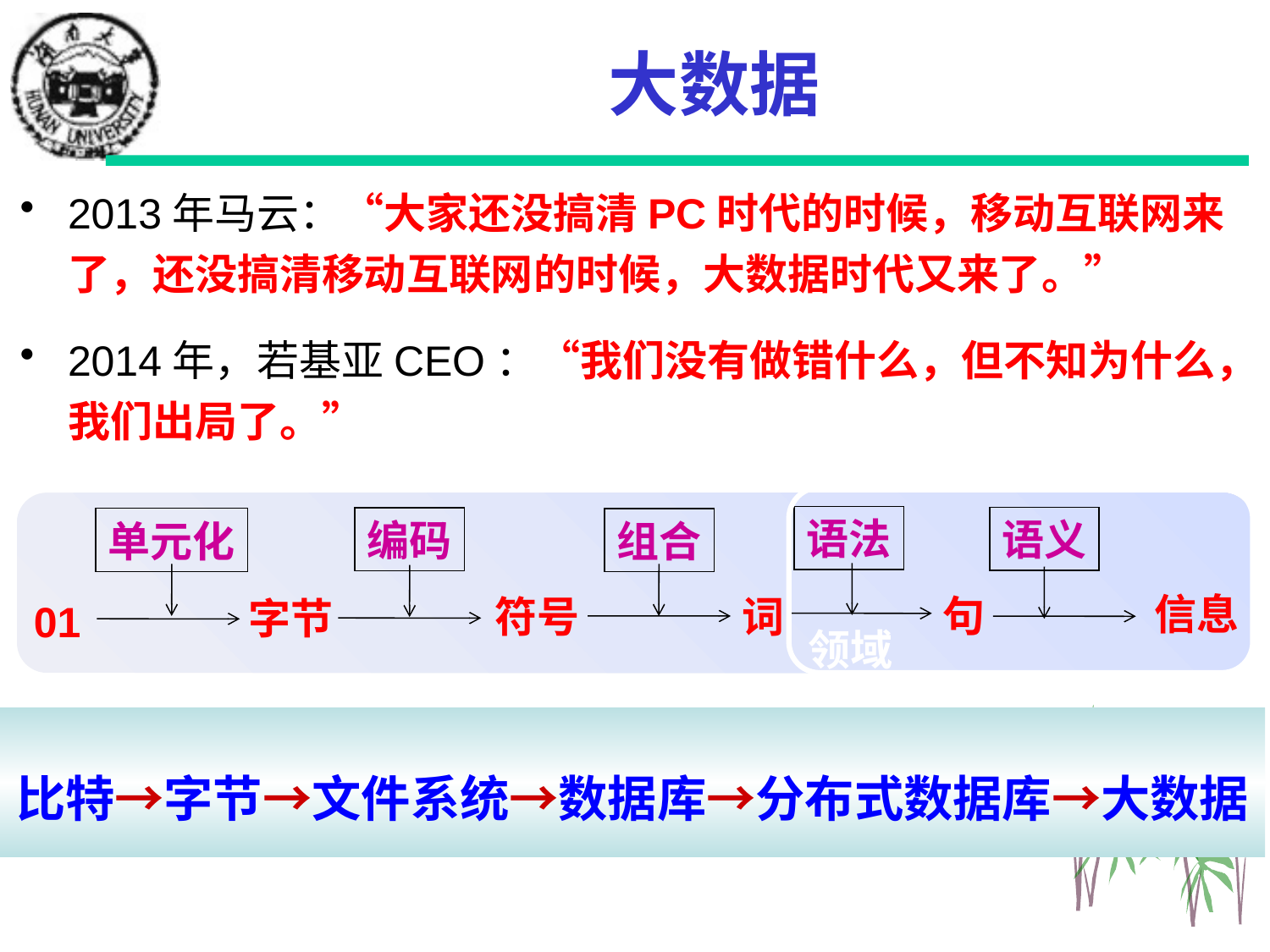

# 大数据
2013年马云：“大家还没搞清PC时代的时候，移动互联网来了，还没搞清移动互联网的时候，大数据时代又来了。”
2014年，若基亚CEO：“我们没有做错什么，但不知为什么，我们出局了。”

语法
语义
编码
单元化
组合

信息
句
词
符号
字节
01

领域
比特→字节→文件系统→数据库→分布式数据库→大数据